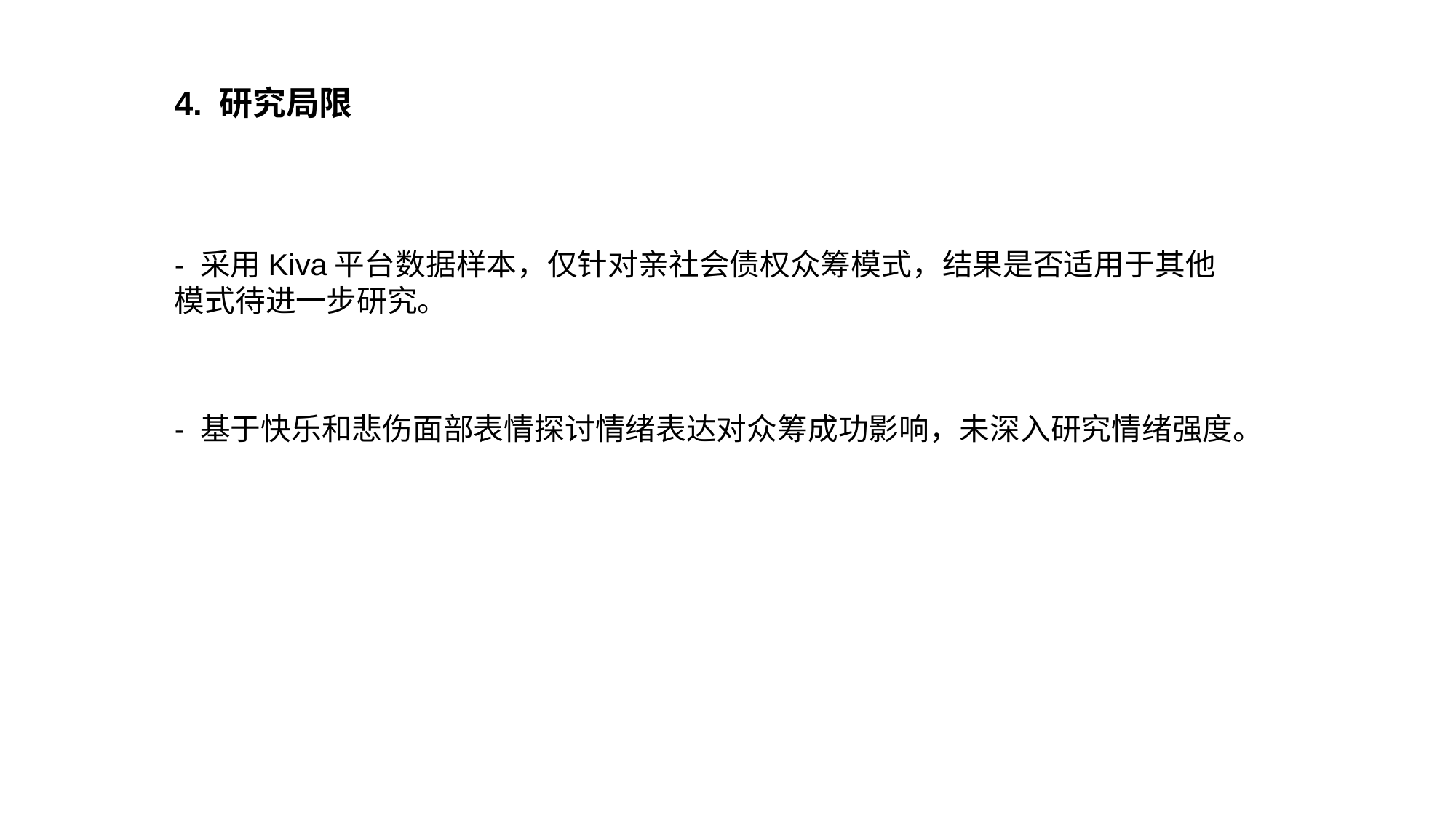

4. 研究局限

- 采用Kiva平台数据样本，仅针对亲社会债权众筹模式，结果是否适用于其他模式待进一步研究。
- 基于快乐和悲伤面部表情探讨情绪表达对众筹成功影响，未深入研究情绪强度。